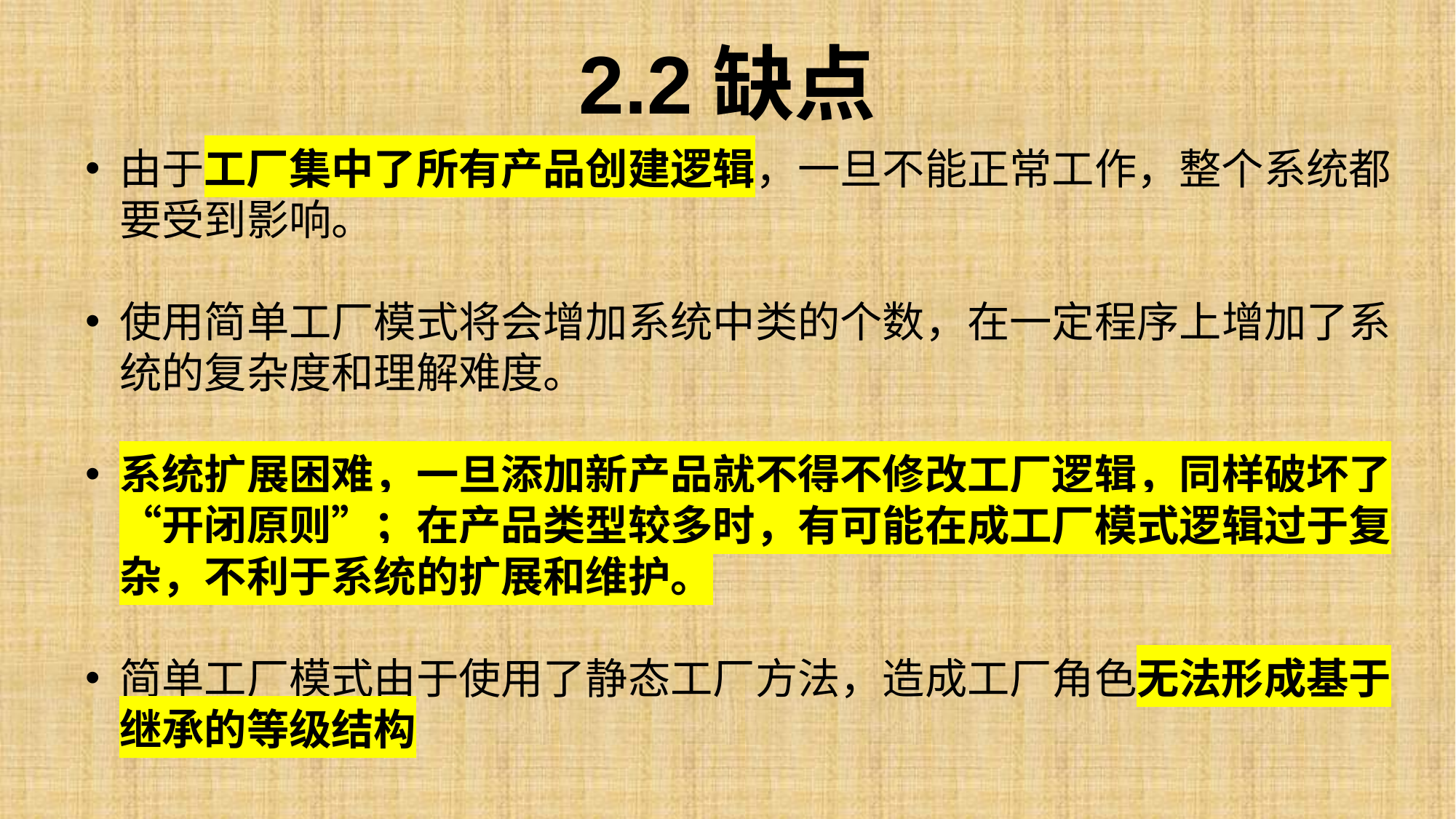

2.2缺点
由于工厂集中了所有产品创建逻辑，一旦不能正常工作，整个系统都要受到影响。

使用简单工厂模式将会增加系统中类的个数，在一定程序上增加了系统的复杂度和理解难度。

系统扩展困难，一旦添加新产品就不得不修改工厂逻辑，同样破坏了“开闭原则”；在产品类型较多时，有可能在成工厂模式逻辑过于复杂，不利于系统的扩展和维护。

简单工厂模式由于使用了静态工厂方法，造成工厂角色无法形成基于继承的等级结构